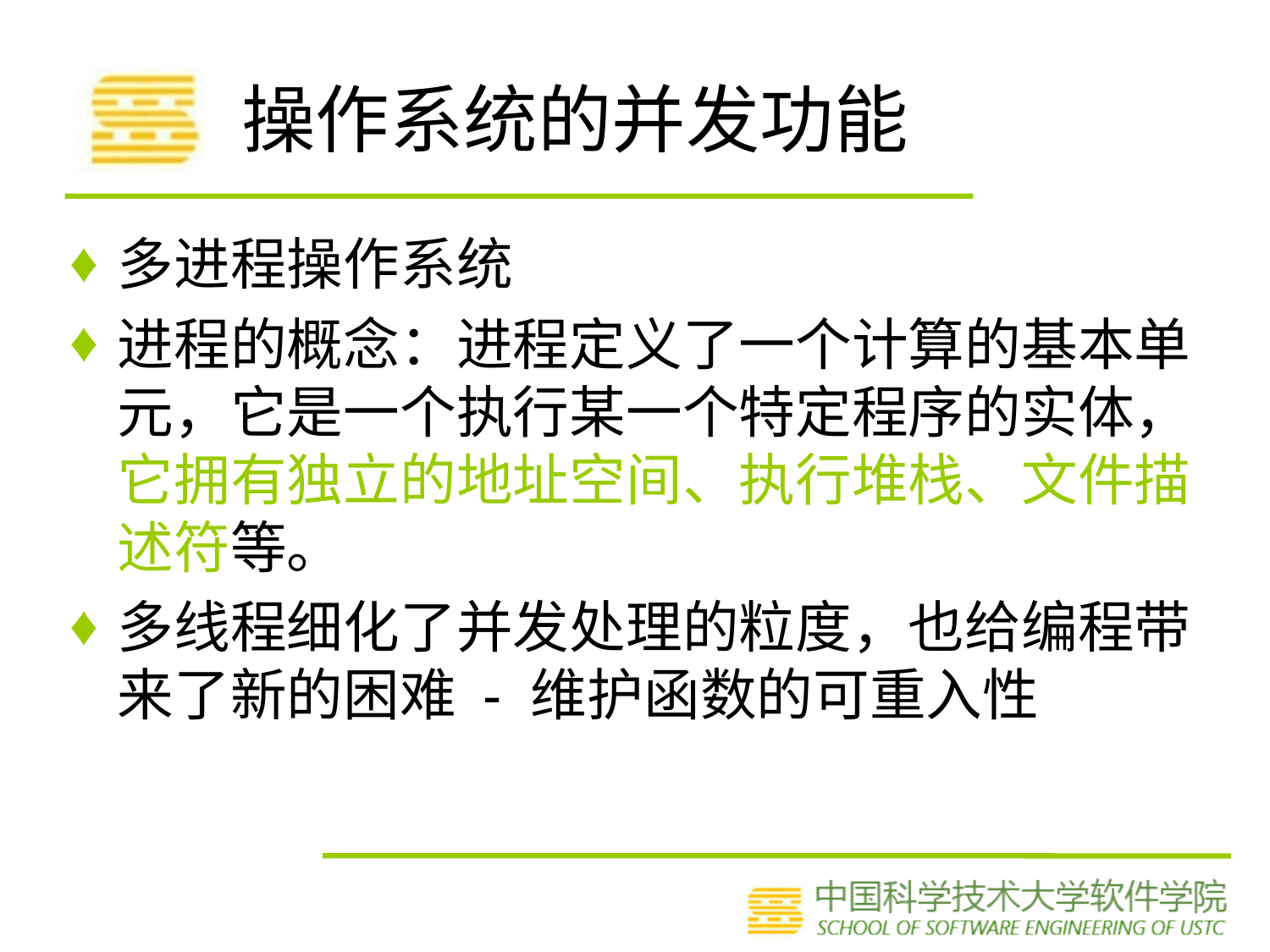

# 操作系统的并发功能
多进程操作系统
进程的概念：进程定义了一个计算的基本单元，它是一个执行某一个特定程序的实体，它拥有独立的地址空间、执行堆栈、文件描述符等。
多线程细化了并发处理的粒度，也给编程带来了新的困难 - 维护函数的可重入性